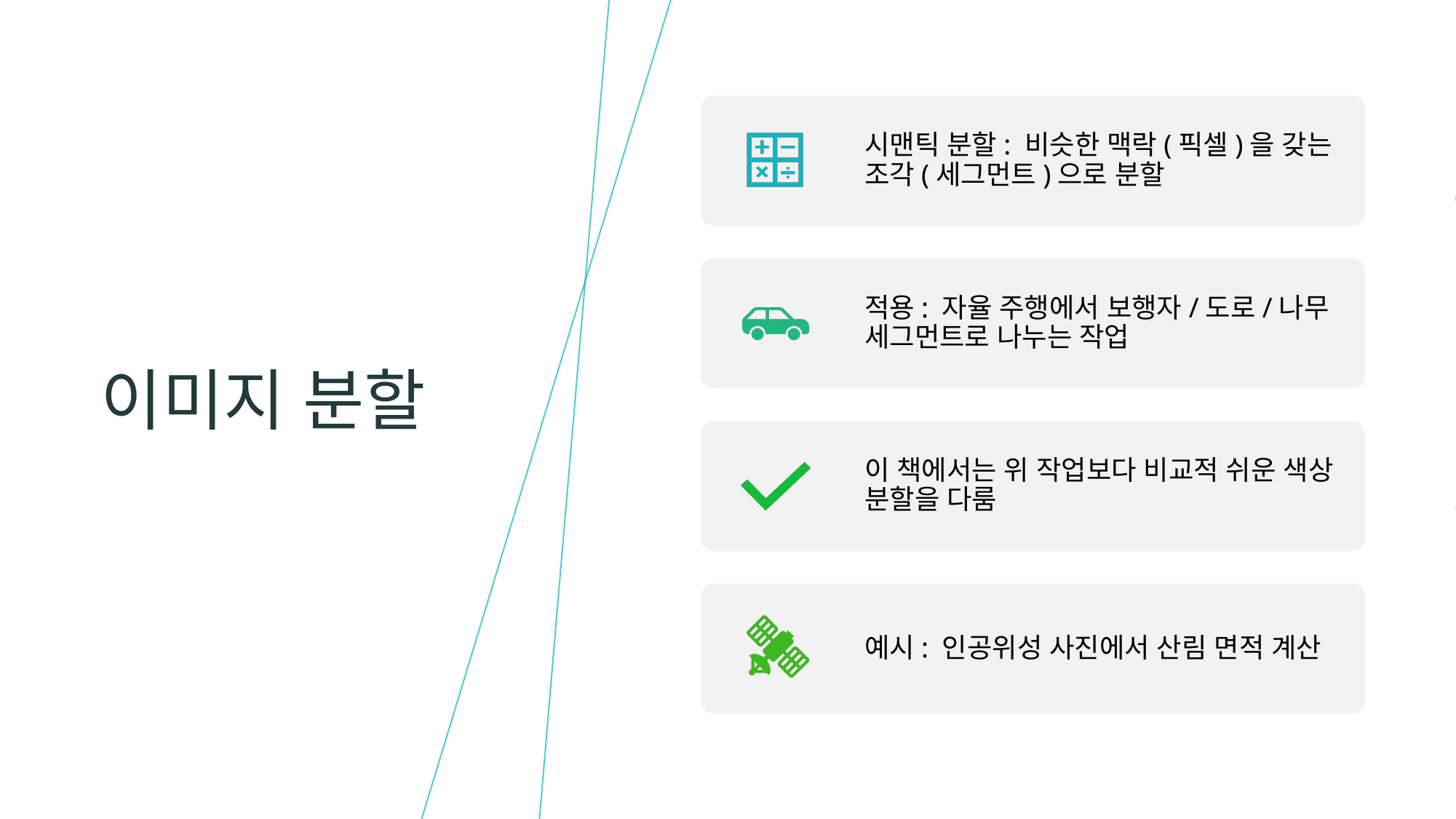

시맨틱 분할: 비슷한 맥락(픽셀)을 갖는 조각(세그먼트)으로 분할
적용: 자율 주행에서 보행자/도로/나무 세그먼트로 나누는 작업
이 책에서는 위 작업보다 비교적 쉬운 색상 분할을 다룸
예시: 인공위성 사진에서 산림 면적 계산
# 이미지 분할